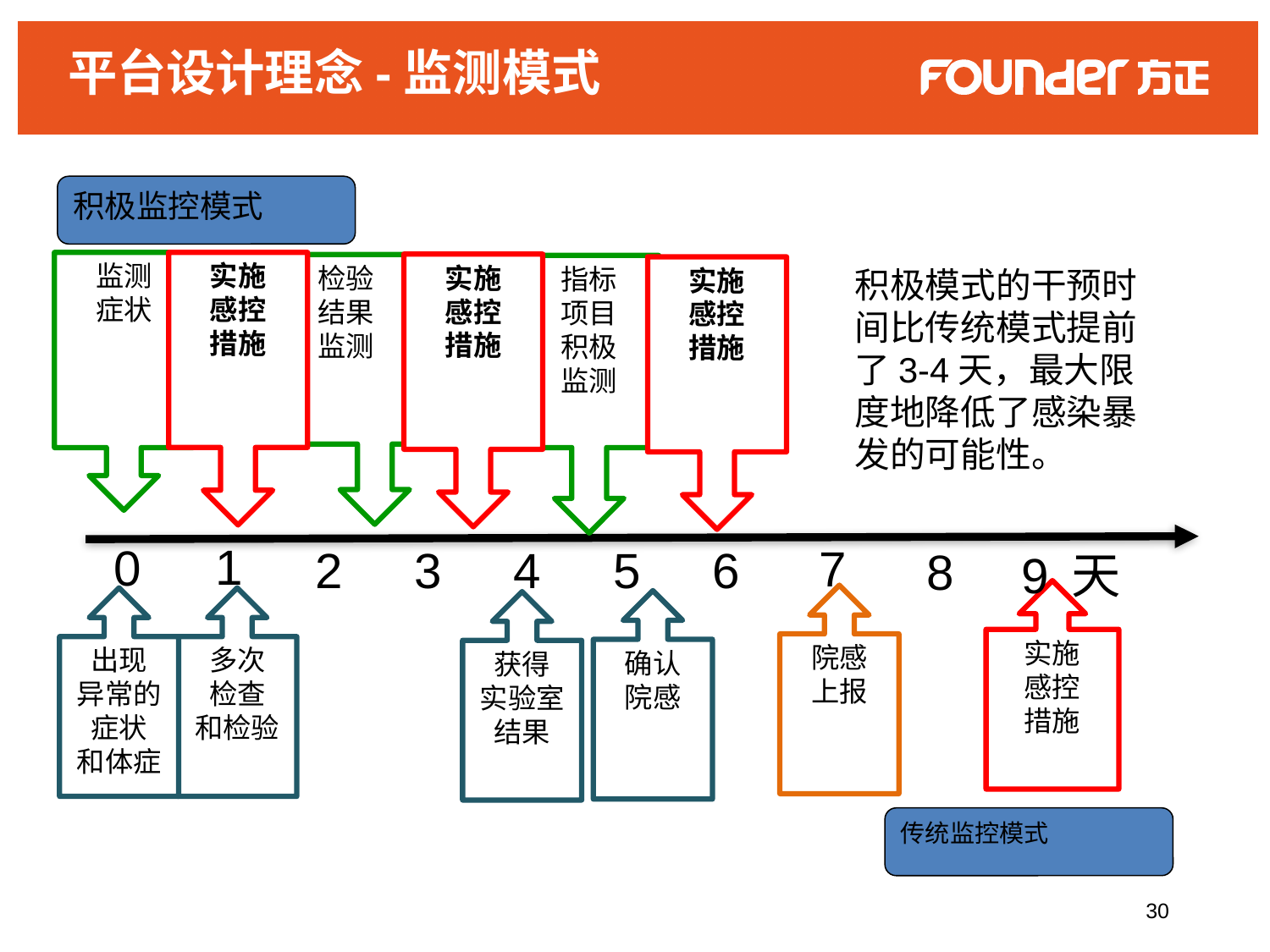

# 平台设计理念-监测模式
积极监控模式
实施
感控
措施
监测
症状
实施
感控
措施
检验
结果
监测
指标
项目
积极
监测
实施
感控
措施
积极模式的干预时间比传统模式提前了3-4天，最大限度地降低了感染暴发的可能性。

1
0
7
2
3
4
5
6
8
9
天
实施
感控
措施
院感
上报
出现
异常的症状
和体症
多次
检查
和检验
确认
院感
获得
实验室结果
传统监控模式
www.PKU-HIT.com

30